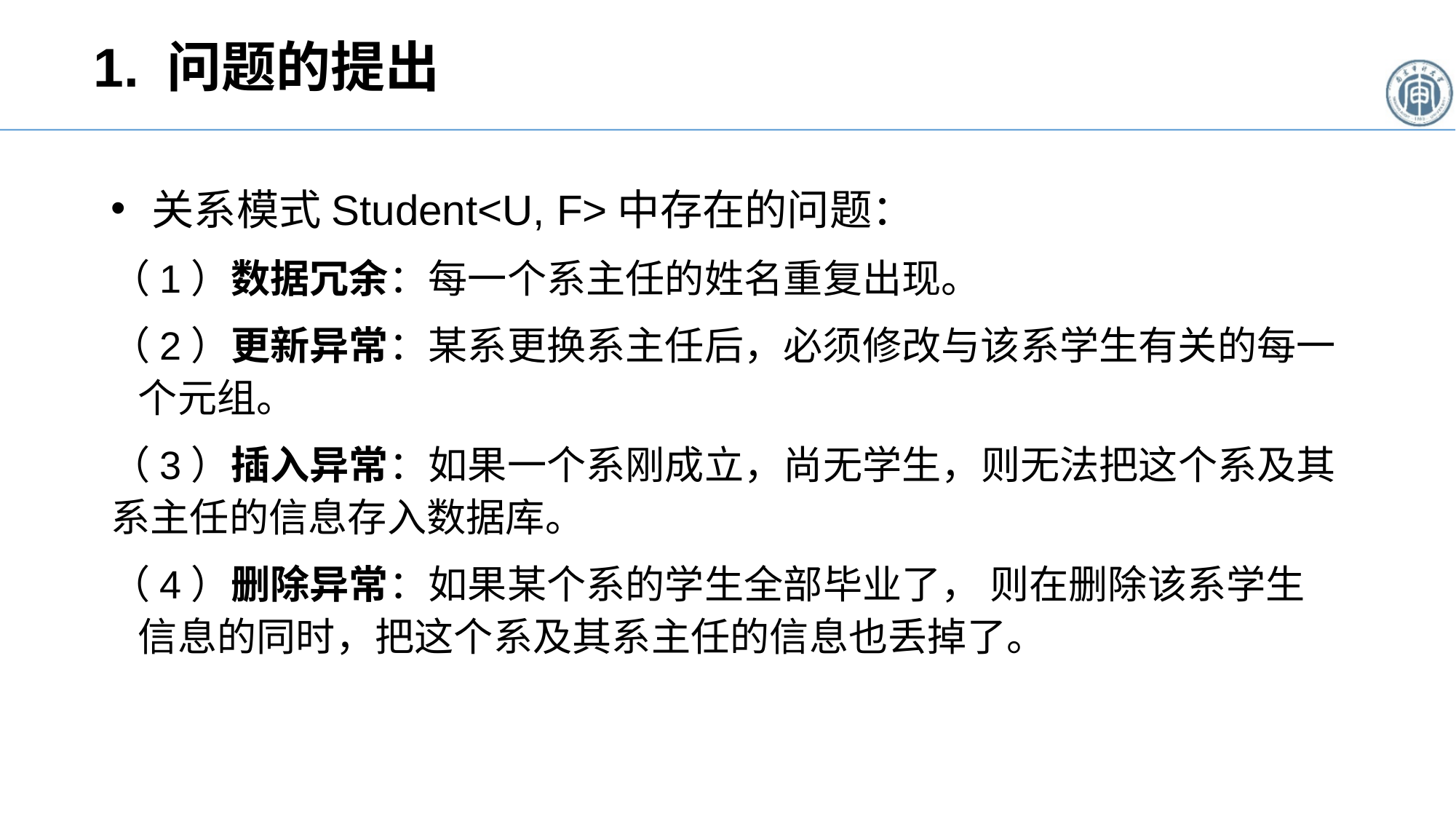

# 1. 问题的提出
关系模式Student<U, F>中存在的问题：
（1）数据冗余：每一个系主任的姓名重复出现。
（2）更新异常：某系更换系主任后，必须修改与该系学生有关的每一个元组。
（3）插入异常：如果一个系刚成立，尚无学生，则无法把这个系及其系主任的信息存入数据库。
（4）删除异常：如果某个系的学生全部毕业了， 则在删除该系学生信息的同时，把这个系及其系主任的信息也丢掉了。